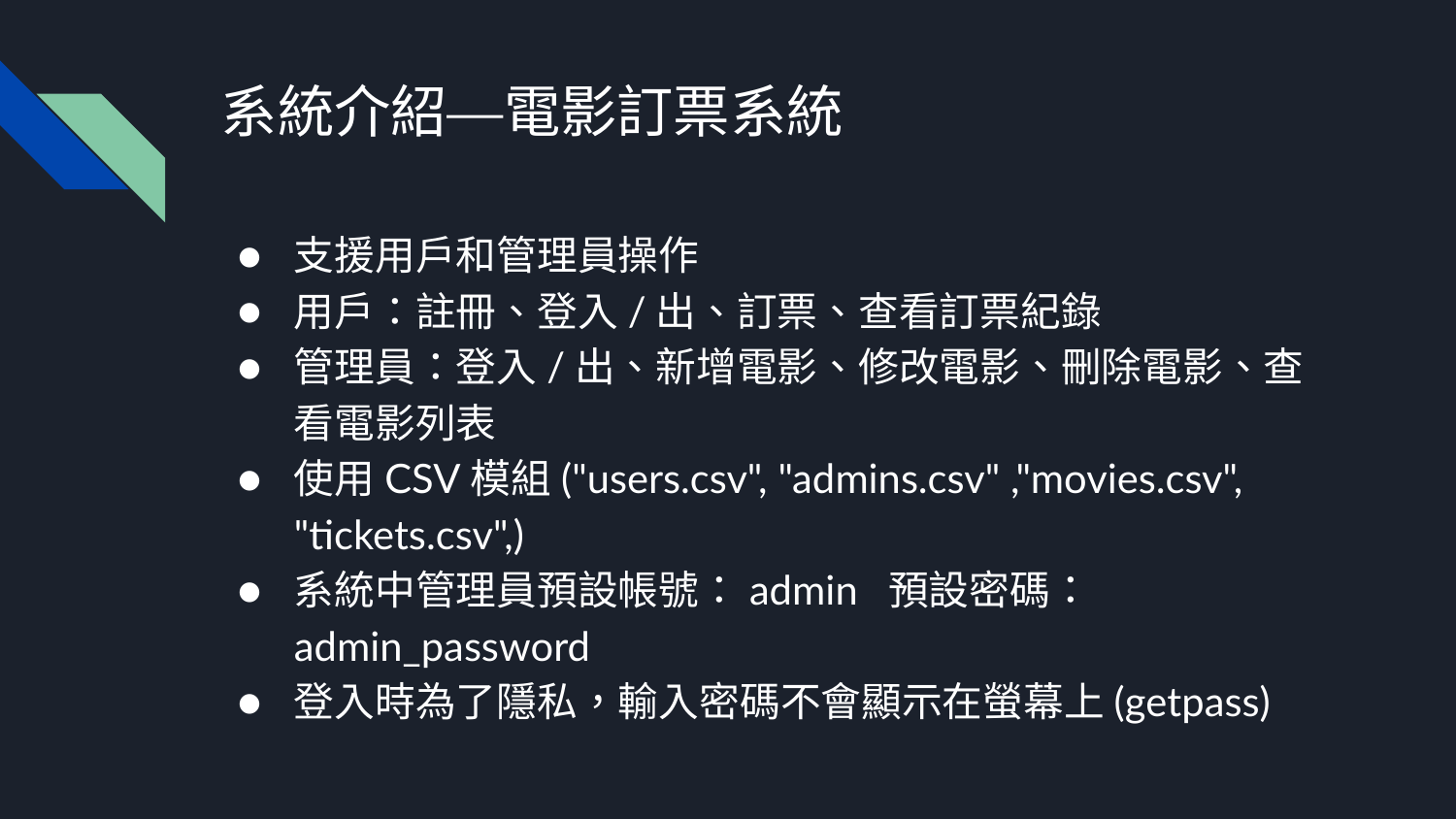

# 系統介紹—電影訂票系統
支援用戶和管理員操作
用戶：註冊、登入/出、訂票、查看訂票紀錄
管理員：登入/出、新增電影、修改電影、刪除電影、查看電影列表
使用CSV模組("users.csv", "admins.csv" ,"movies.csv", "tickets.csv",)
系統中管理員預設帳號：admin  預設密碼：admin_password
登入時為了隱私，輸入密碼不會顯示在螢幕上(getpass)